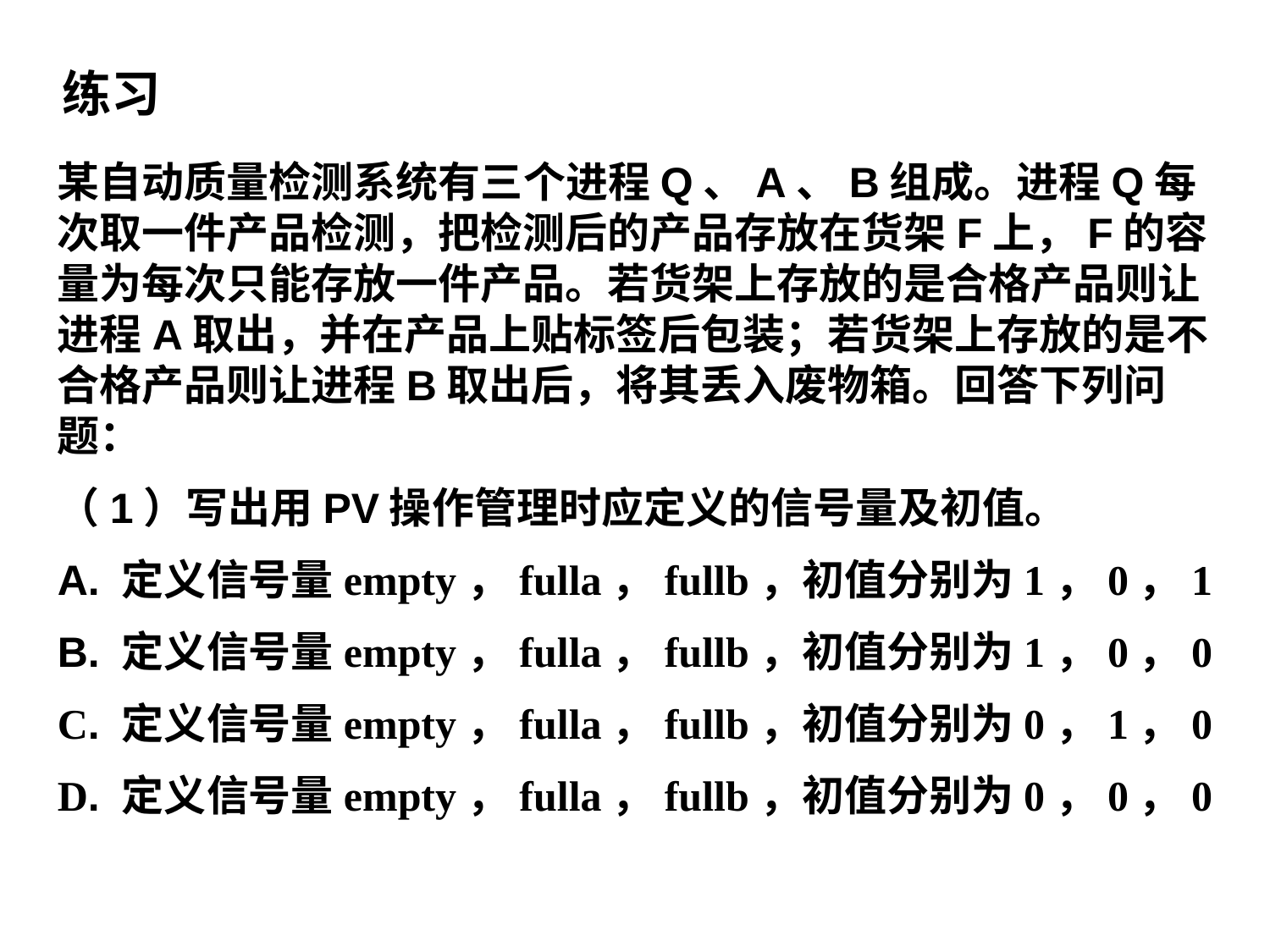

练习
某自动质量检测系统有三个进程Q、A、B组成。进程Q每次取一件产品检测，把检测后的产品存放在货架F上，F的容量为每次只能存放一件产品。若货架上存放的是合格产品则让进程A取出，并在产品上贴标签后包装；若货架上存放的是不合格产品则让进程B取出后，将其丢入废物箱。回答下列问题：
（1）写出用PV操作管理时应定义的信号量及初值。
A. 定义信号量empty，fulla，fullb，初值分别为1，0，1
B. 定义信号量empty，fulla，fullb，初值分别为1，0，0
C. 定义信号量empty，fulla，fullb，初值分别为0，1，0
D. 定义信号量empty，fulla，fullb，初值分别为0，0，0